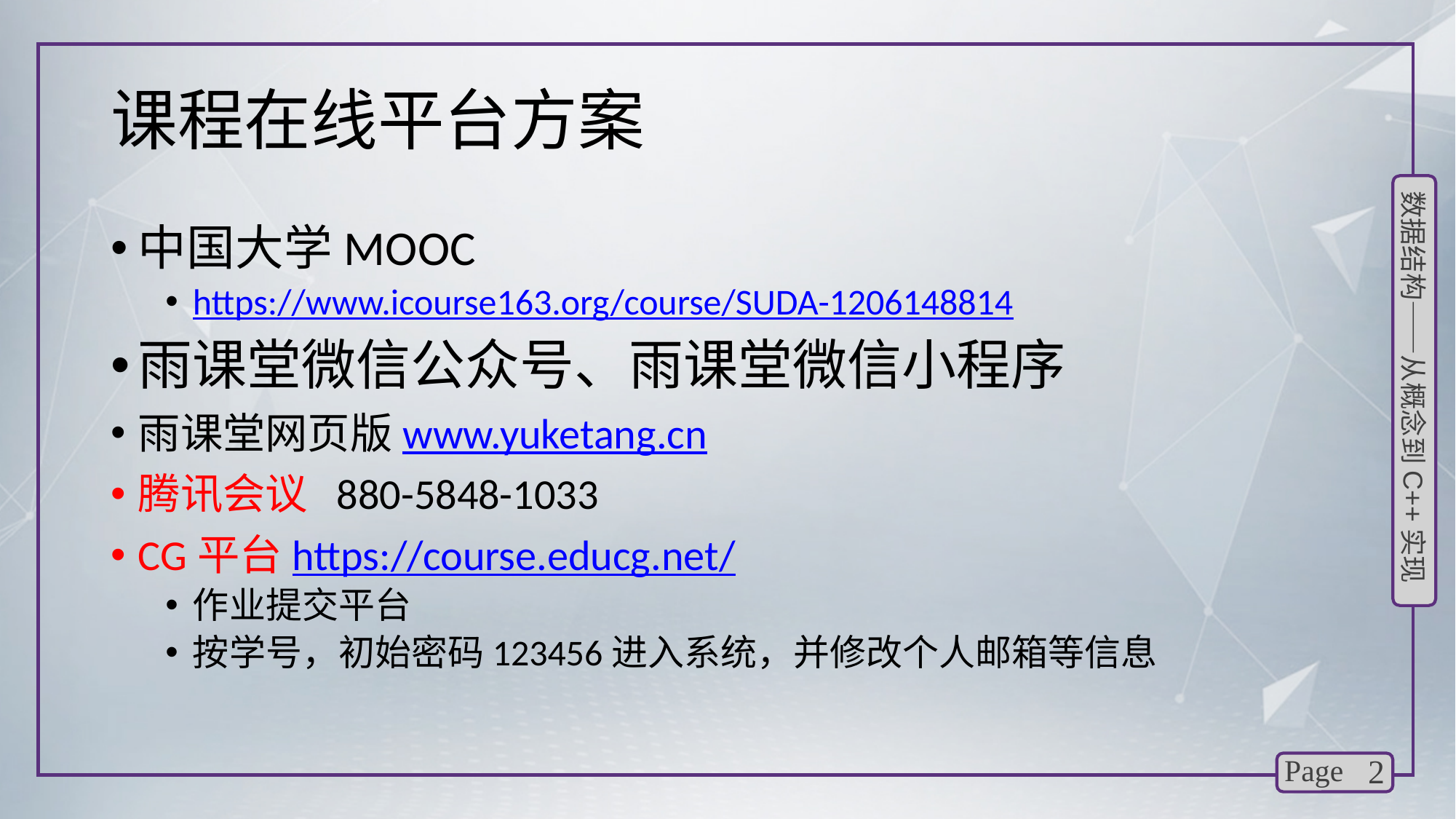

# 课程在线平台方案
中国大学MOOC
https://www.icourse163.org/course/SUDA-1206148814
雨课堂微信公众号、雨课堂微信小程序
雨课堂网页版www.yuketang.cn
腾讯会议  880-5848-1033
CG平台https://course.educg.net/
作业提交平台
按学号，初始密码123456进入系统，并修改个人邮箱等信息